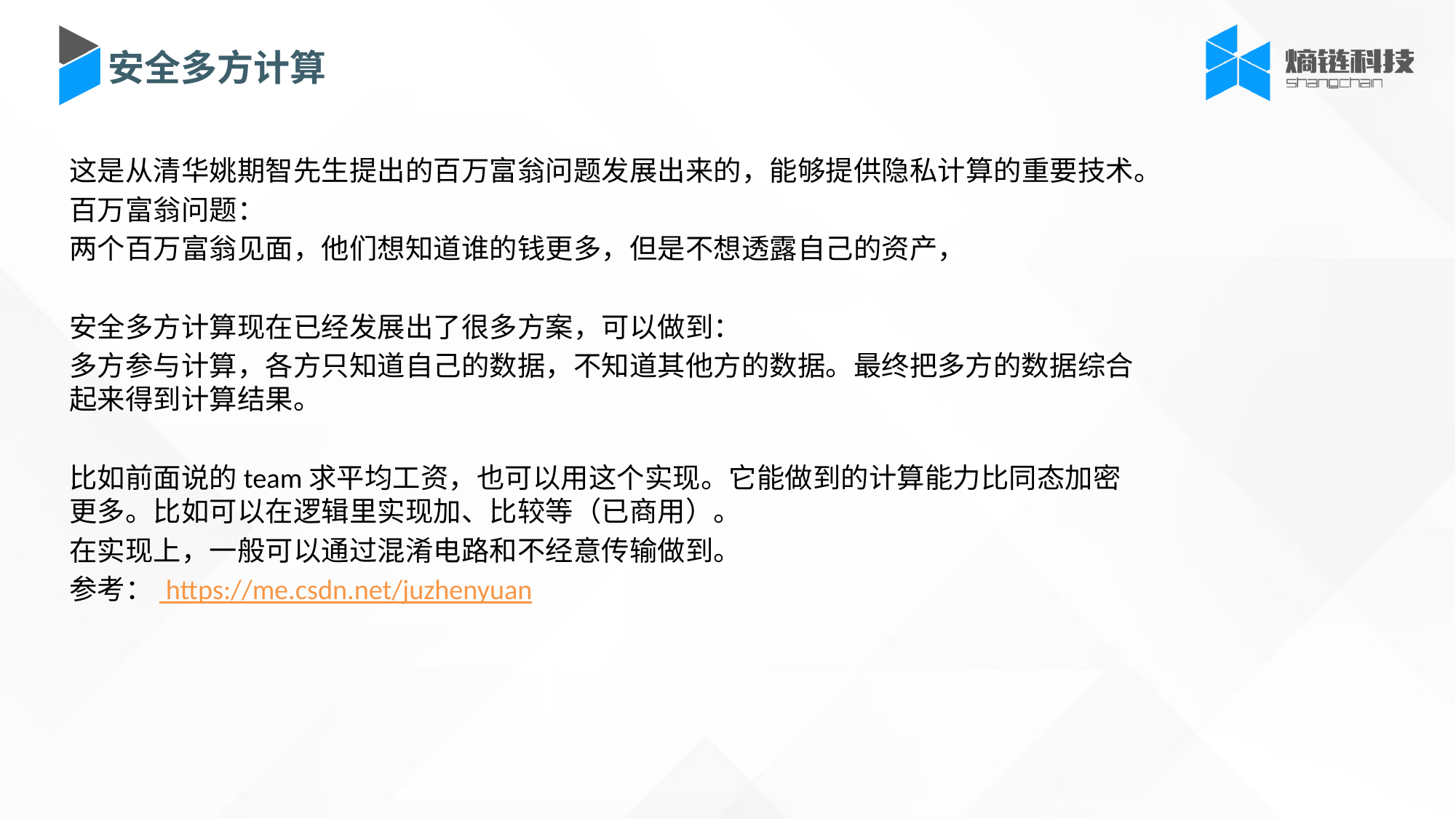

安全多方计算
这是从清华姚期智先生提出的百万富翁问题发展出来的，能够提供隐私计算的重要技术。
百万富翁问题：
两个百万富翁见面，他们想知道谁的钱更多，但是不想透露自己的资产，

安全多方计算现在已经发展出了很多方案，可以做到：
多方参与计算，各方只知道自己的数据，不知道其他方的数据。最终把多方的数据综合起来得到计算结果。

比如前面说的team求平均工资，也可以用这个实现。它能做到的计算能力比同态加密更多。比如可以在逻辑里实现加、比较等（已商用）。
在实现上，一般可以通过混淆电路和不经意传输做到。
参考： https://me.csdn.net/juzhenyuan